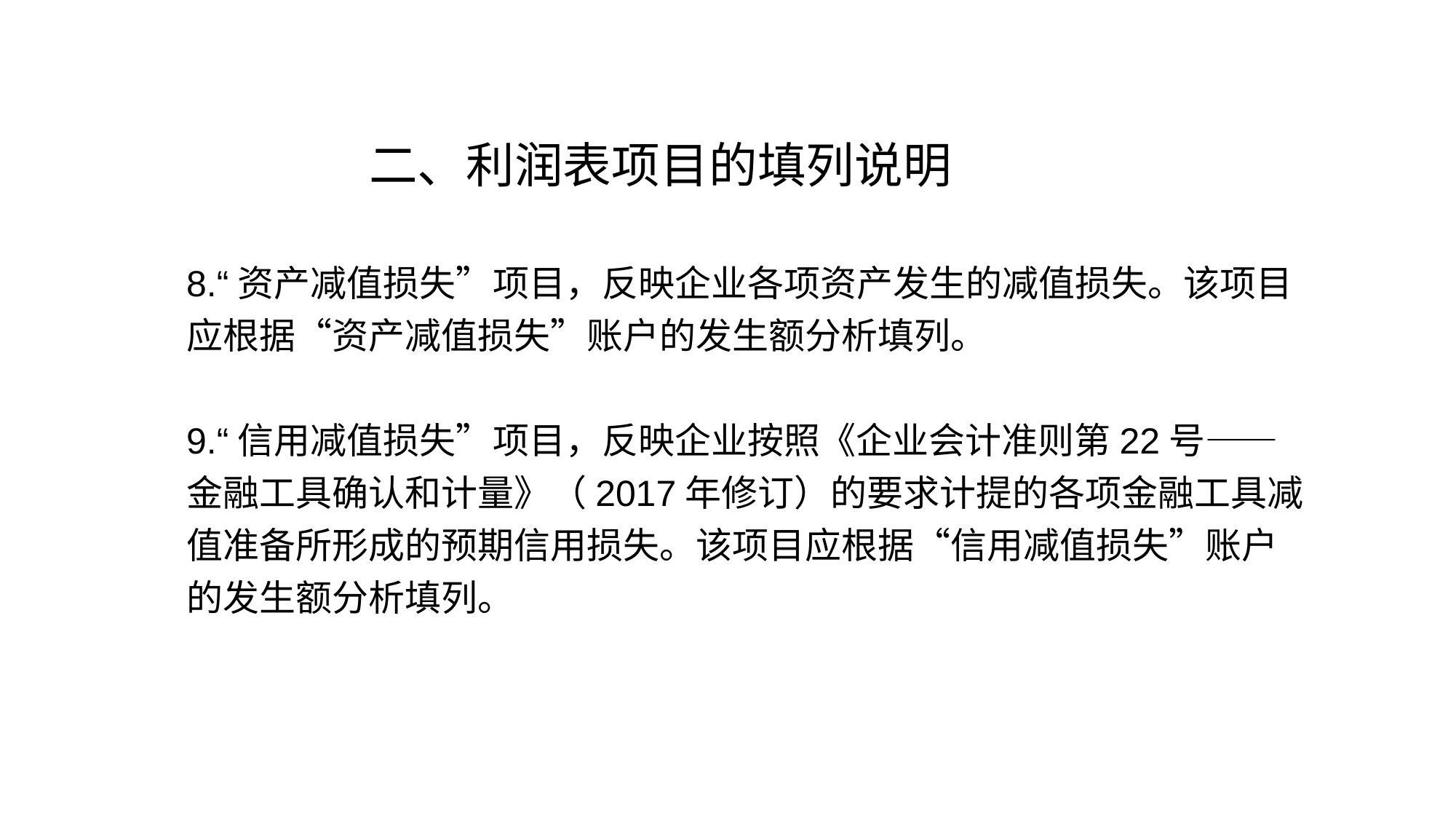

# 二、利润表项目的填列说明
8.“资产减值损失”项目，反映企业各项资产发生的减值损失。该项目应根据“资产减值损失”账户的发生额分析填列。

9.“信用减值损失”项目，反映企业按照《企业会计准则第22号——金融工具确认和计量》（2017年修订）的要求计提的各项金融工具减值准备所形成的预期信用损失。该项目应根据“信用减值损失”账户的发生额分析填列。